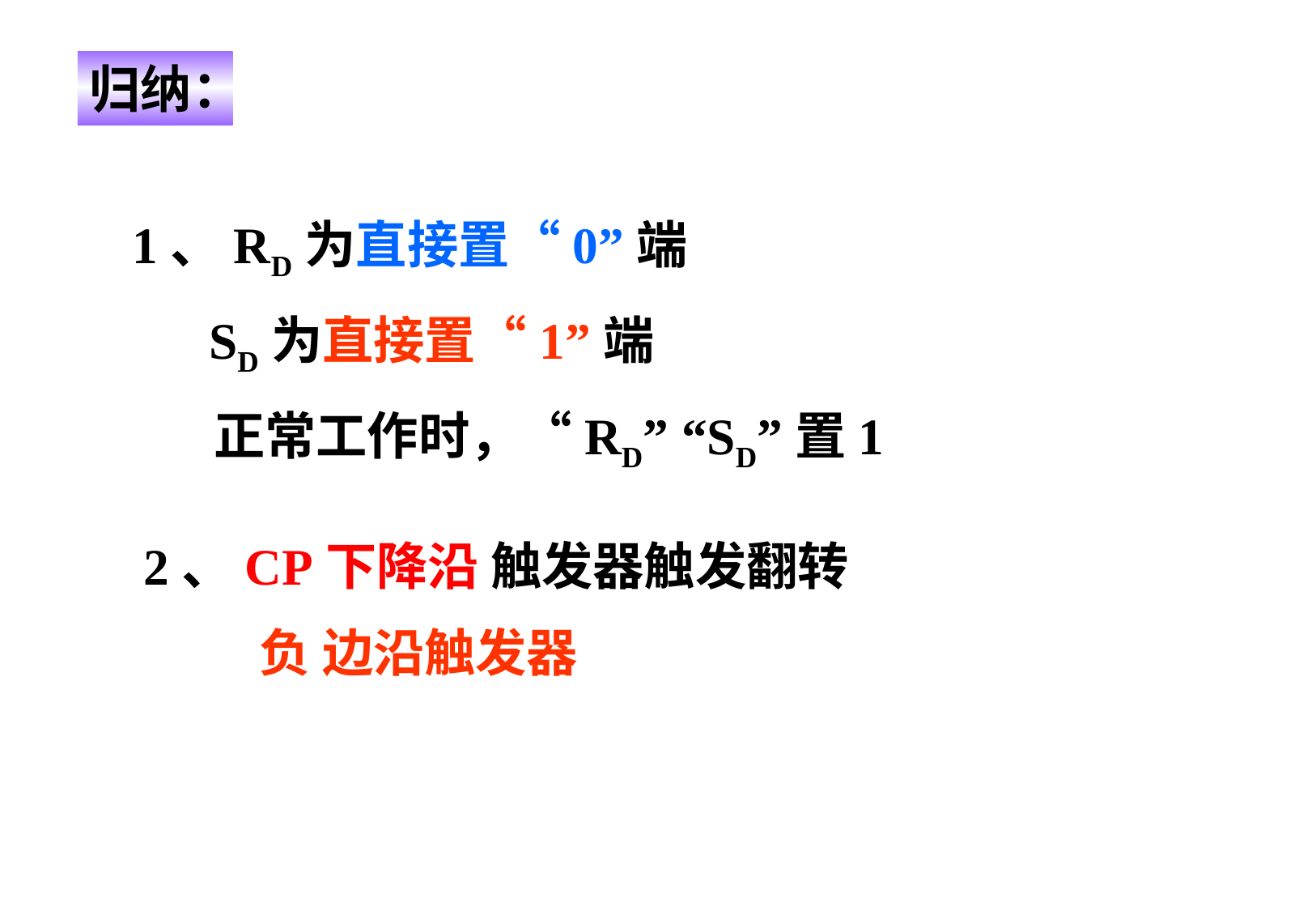

归纳：
1、RD为直接置“0”端
      SD为直接置“1”端
      正常工作时，“RD” “SD”置1
2、CP下降沿 触发器触发翻转
         负 边沿触发器